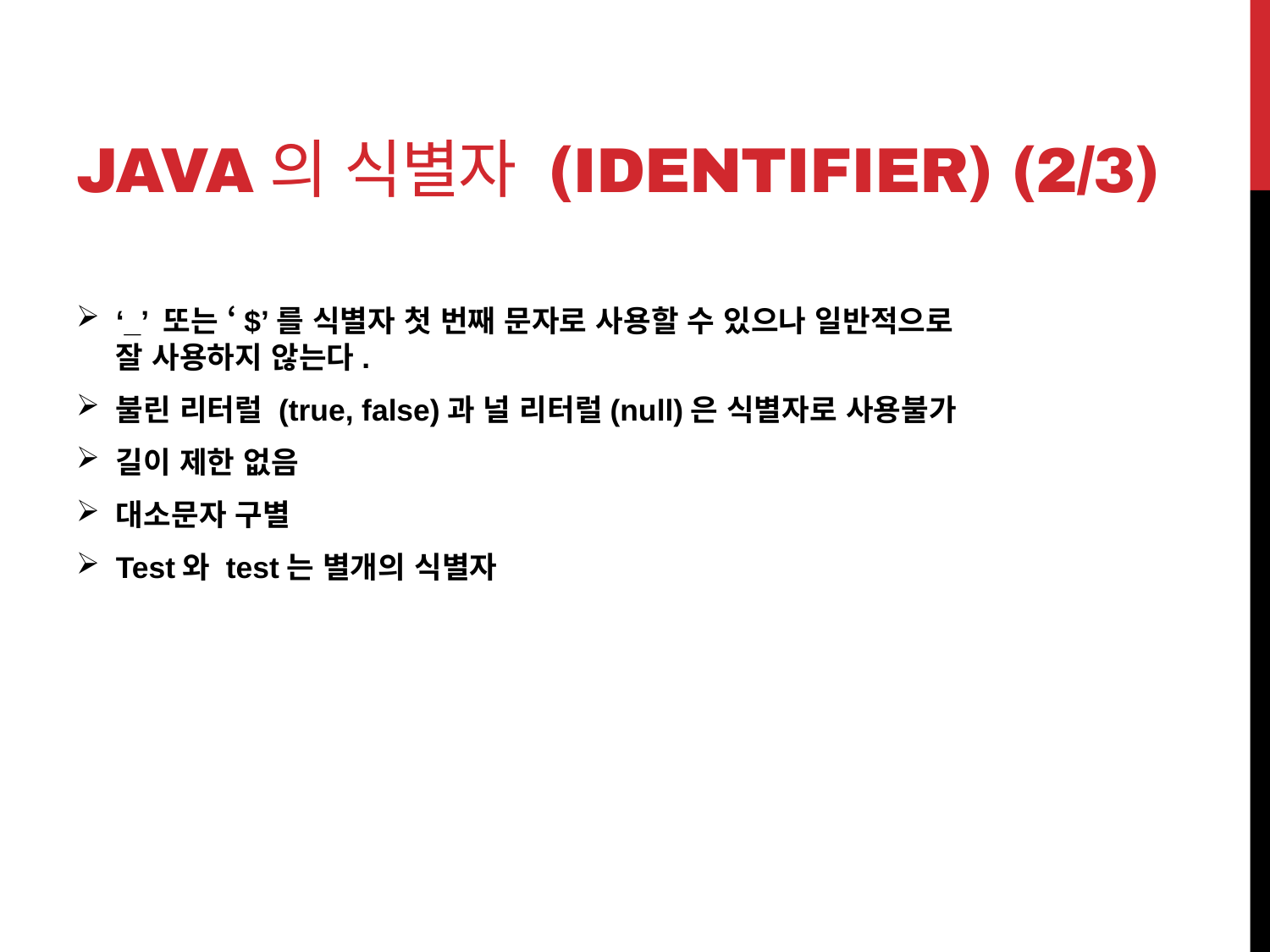

# Java의 식별자 (identifier) (2/3)

‘_’ 또는 ‘$’를 식별자 첫 번째 문자로 사용할 수 있으나 일반적으로
잘 사용하지 않는다.
불린 리터럴 (true, false)과 널 리터럴(null)은 식별자로 사용불가
길이 제한 없음
대소문자 구별
Test와 test는 별개의 식별자